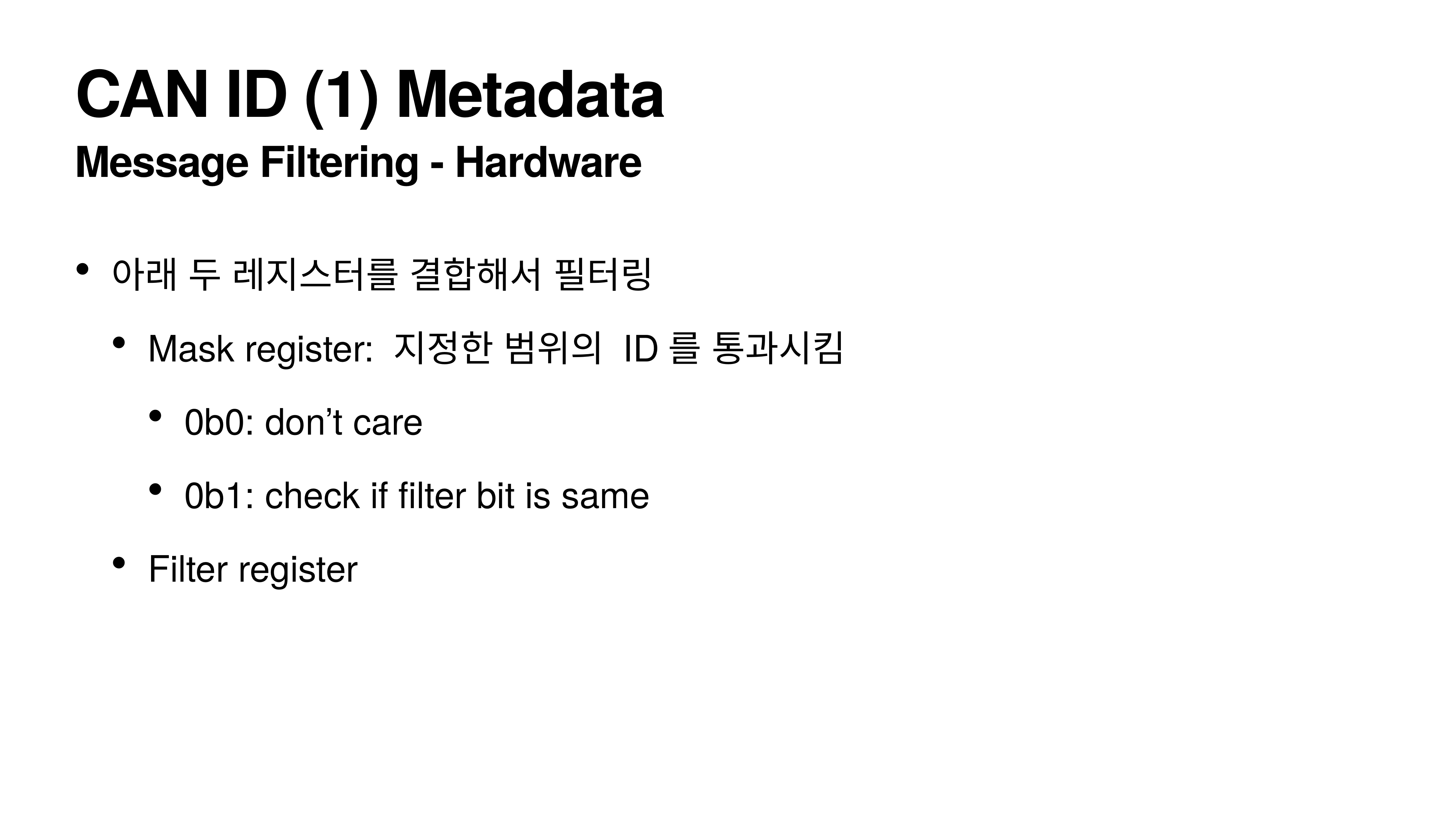

# CAN ID (1) Metadata
Message Filtering - Hardware
아래 두 레지스터를 결합해서 필터링
Mask register: 지정한 범위의 ID를 통과시킴
0b0: don’t care
0b1: check if filter bit is same
Filter register